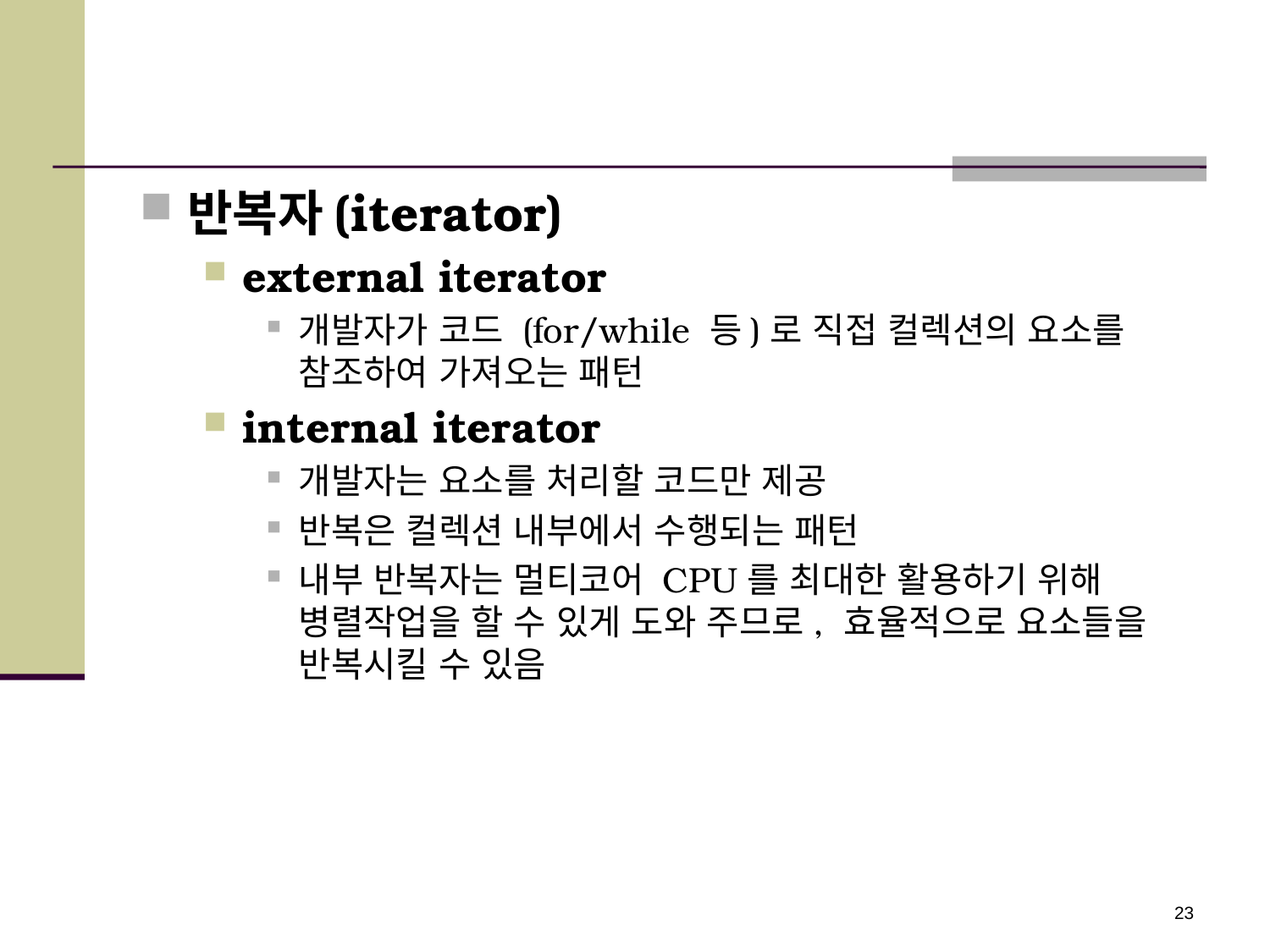

#
반복자(iterator)
external iterator
개발자가 코드 (for/while 등)로 직접 컬렉션의 요소를 참조하여 가져오는 패턴
internal iterator
개발자는 요소를 처리할 코드만 제공
반복은 컬렉션 내부에서 수행되는 패턴
내부 반복자는 멀티코어 CPU를 최대한 활용하기 위해 병렬작업을 할 수 있게 도와 주므로, 효율적으로 요소들을 반복시킬 수 있음
23